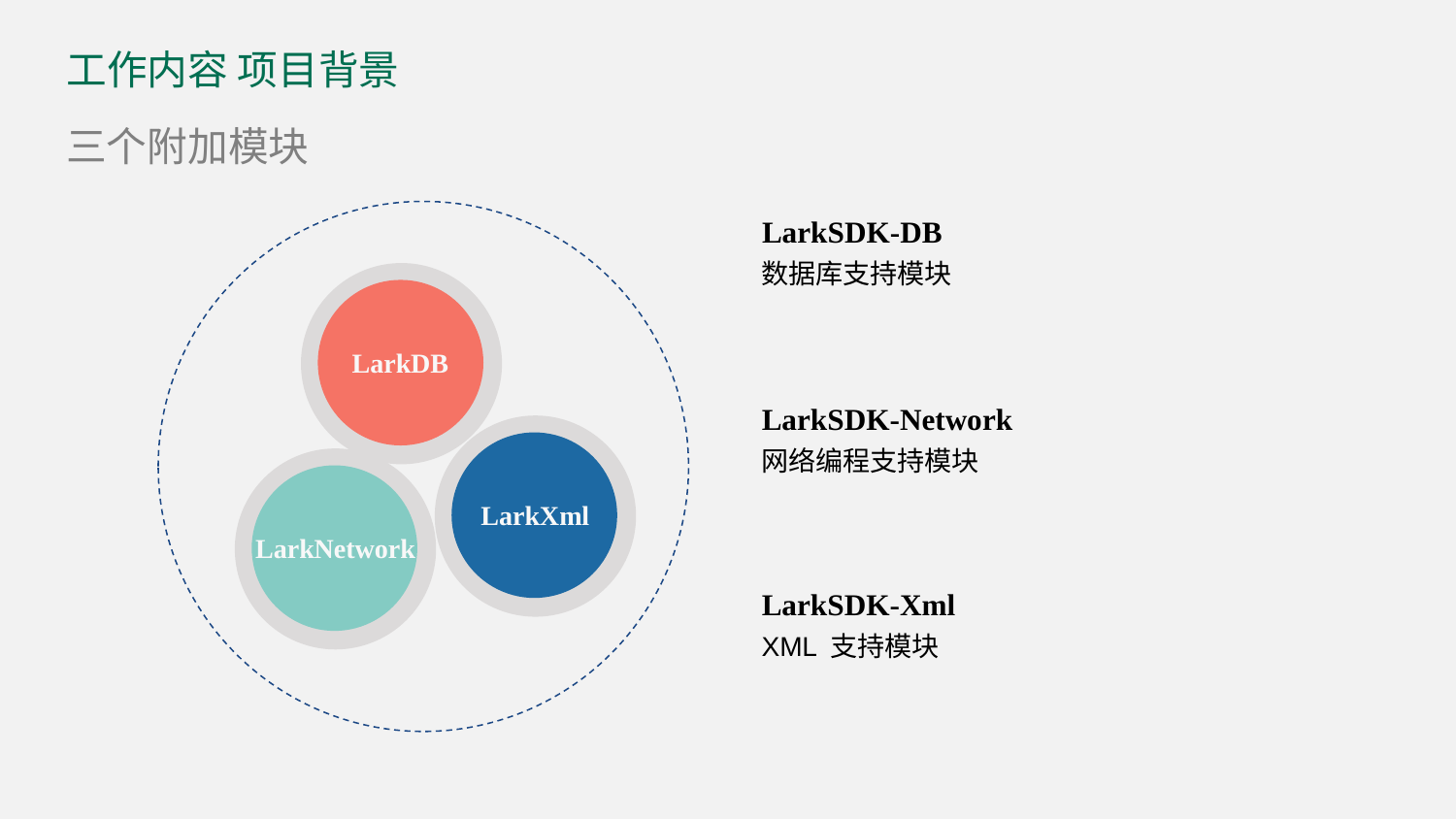

工作内容 项目背景
三个附加模块

LarkSDK-DB
数据库支持模块

LarkDB
LarkSDK-Network

网络编程支持模块

LarkXml
LarkNetwork
LarkSDK-Xml
XML 支持模块